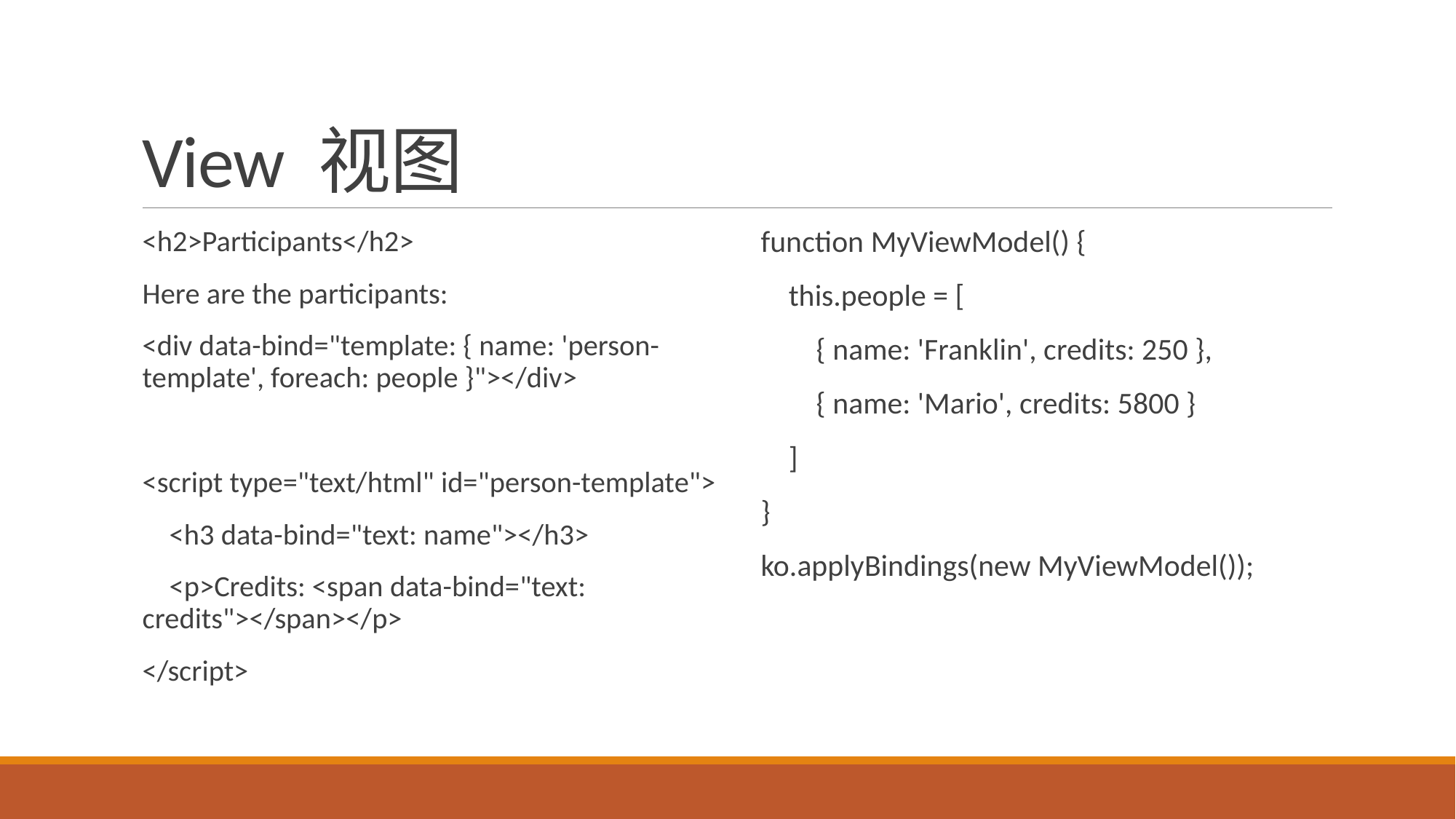

# View 视图
<h2>Participants</h2>
Here are the participants:
<div data-bind="template: { name: 'person-template', foreach: people }"></div>

<script type="text/html" id="person-template">
    <h3 data-bind="text: name"></h3>
    <p>Credits: <span data-bind="text: credits"></span></p>
</script>

 function MyViewModel() {
     this.people = [
         { name: 'Franklin', credits: 250 },
         { name: 'Mario', credits: 5800 }
     ]
 }
 ko.applyBindings(new MyViewModel());